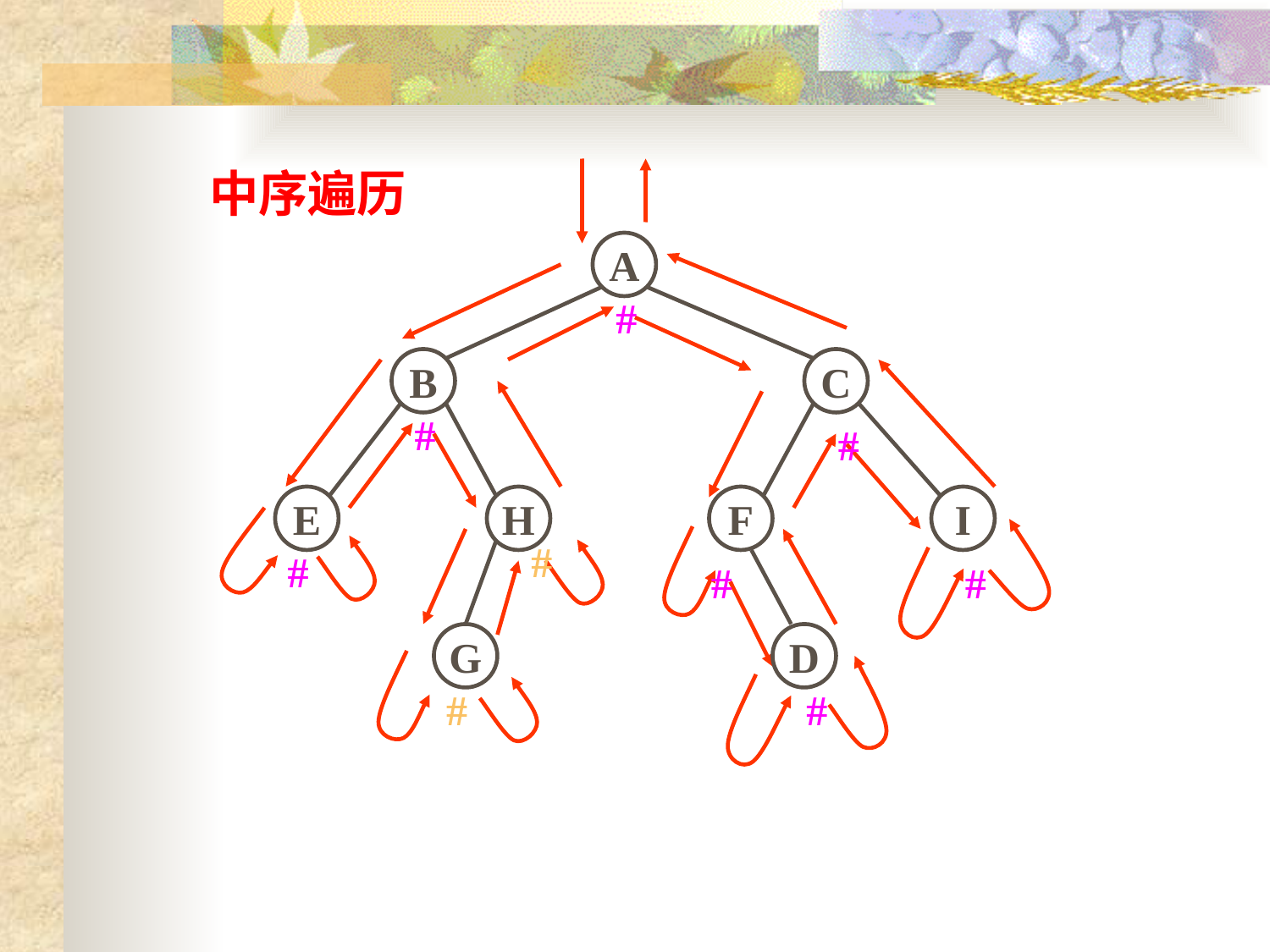

中序遍历

A
B
C
E
H
F
I
G
D

#

#
#

#

#

#

#

#

#